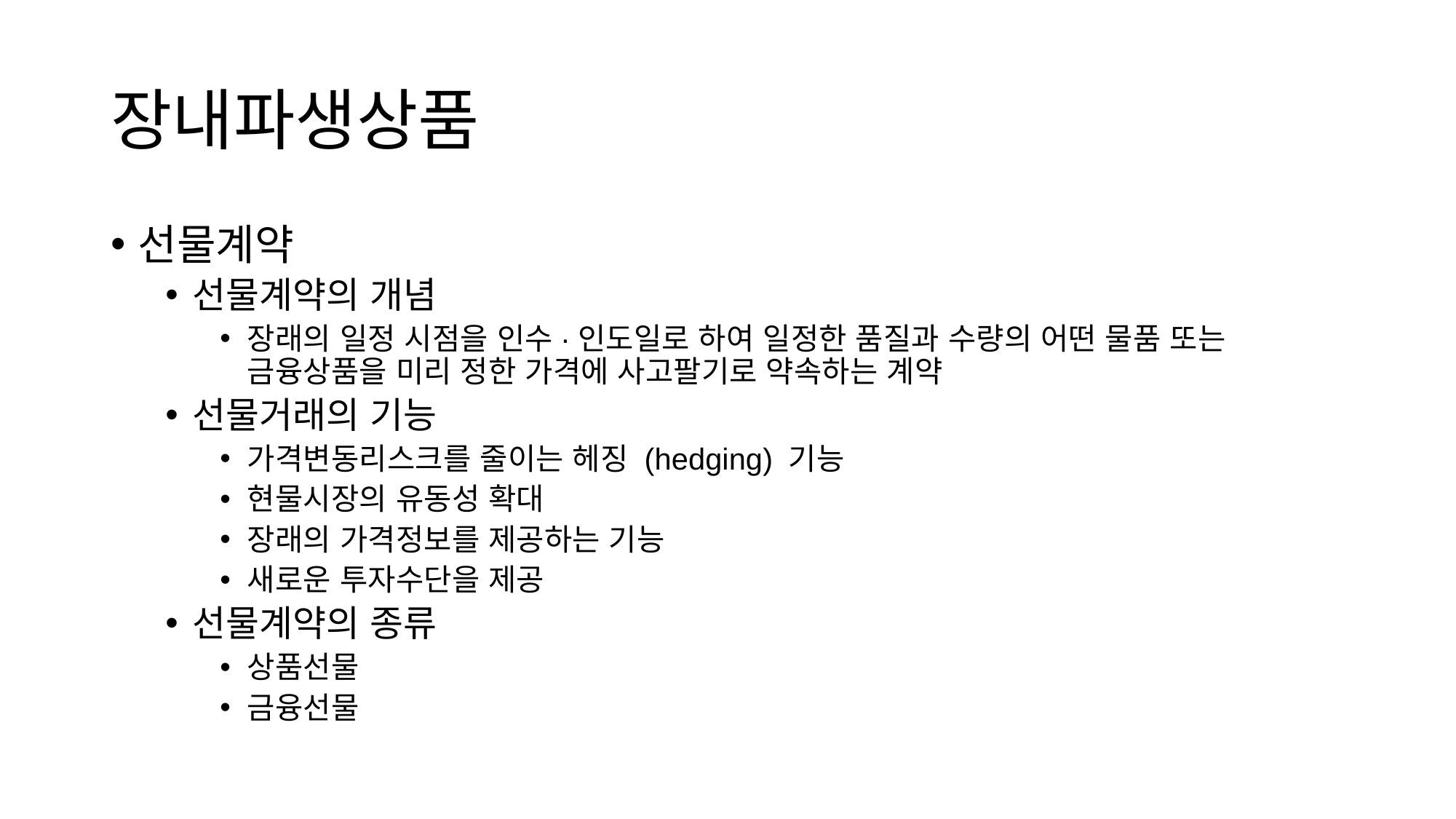

# 장내파생상품
선물계약
선물계약의 개념
장래의 일정 시점을 인수·인도일로 하여 일정한 품질과 수량의 어떤 물품 또는 금융상품을 미리 정한 가격에 사고팔기로 약속하는 계약
선물거래의 기능
가격변동리스크를 줄이는 헤징 (hedging) 기능
현물시장의 유동성 확대
장래의 가격정보를 제공하는 기능
새로운 투자수단을 제공
선물계약의 종류
상품선물
금융선물